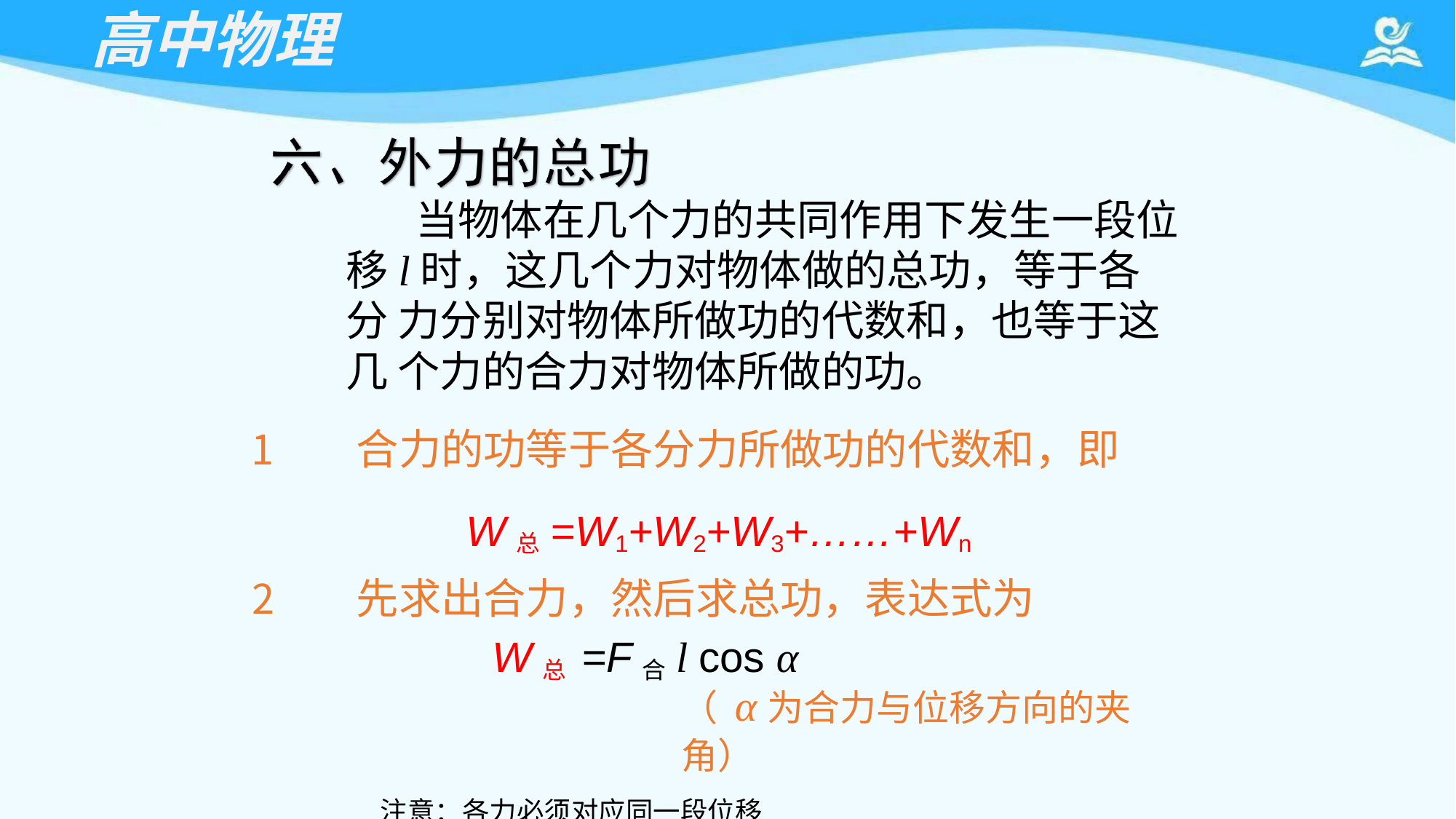

# 高中物理

当物体在几个力的共同作用下发生一段位 移l时，这几个力对物体做的总功，等于各分 力分别对物体所做功的代数和，也等于这几 个力的合力对物体所做的功。
合力的功等于各分力所做功的代数和，即
W总=W1+W2+W3+……+Wn
先求出合力，然后求总功，表达式为
W总 =F合l cos α
（ α为合力与位移方向的夹角）
注意：各力必须对应同一段位移